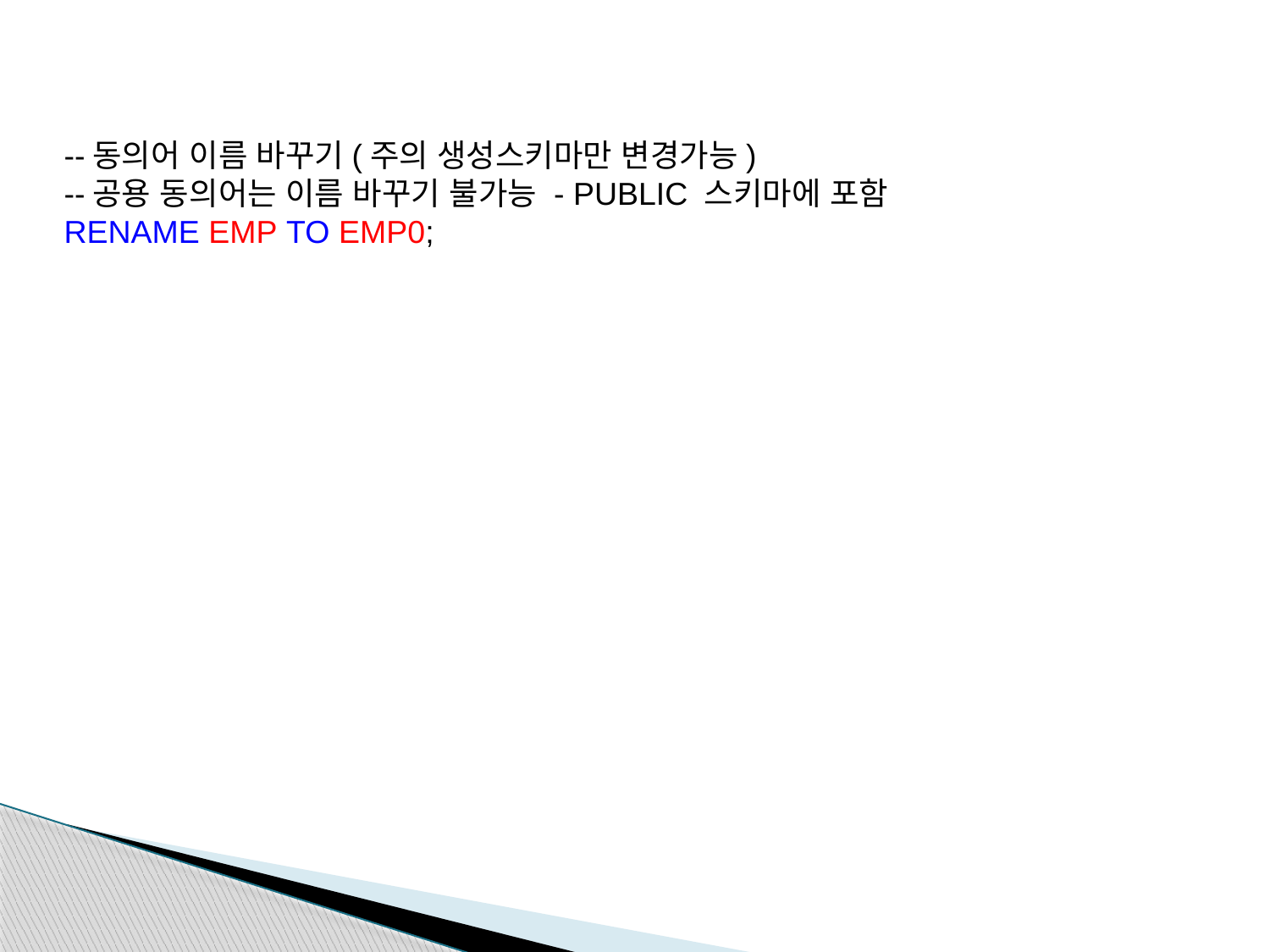

--동의어 이름 바꾸기(주의 생성스키마만 변경가능)
--공용 동의어는 이름 바꾸기 불가능 - PUBLIC 스키마에 포함
RENAME EMP TO EMP0;